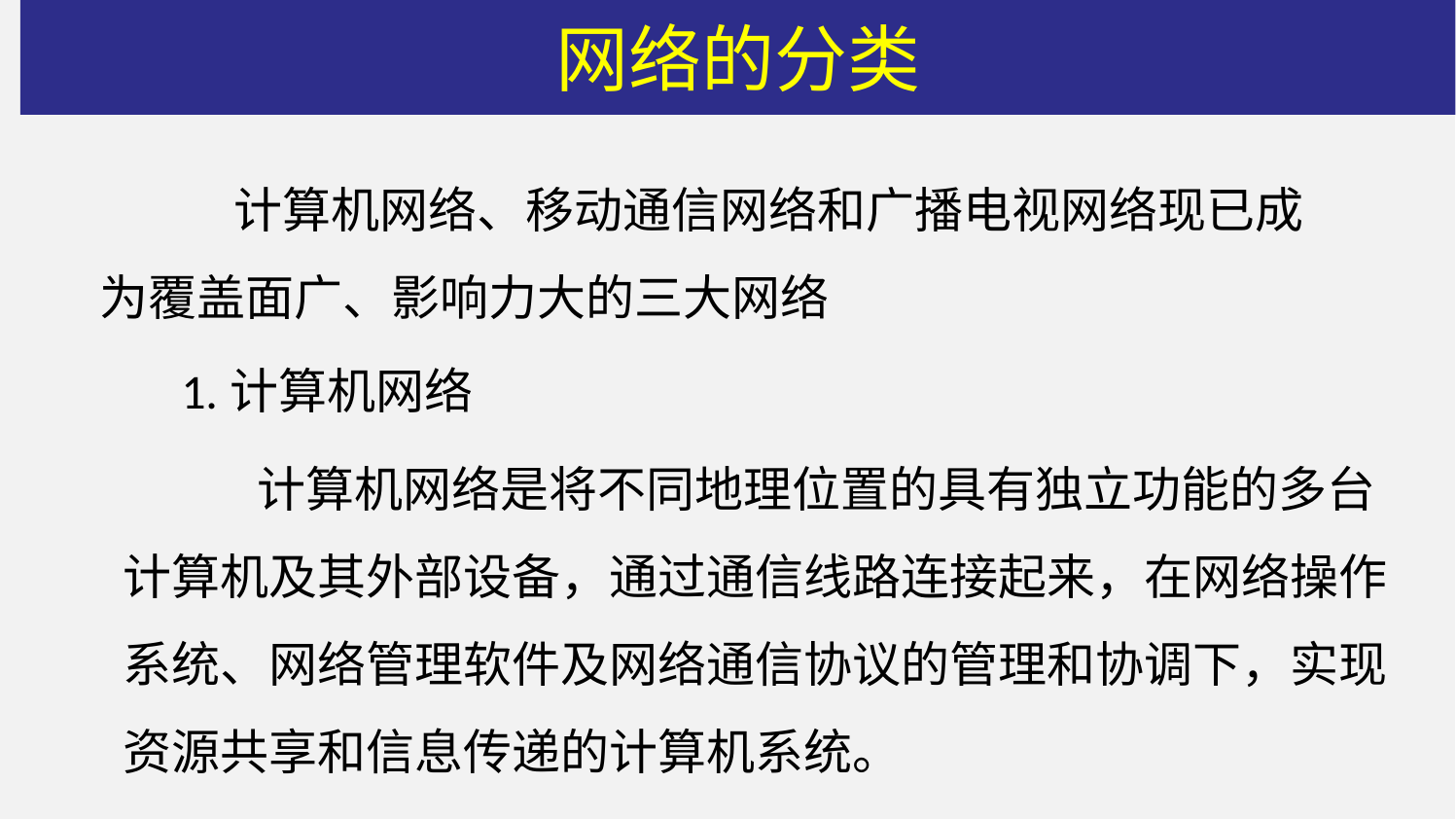

# 网络的分类
         计算机网络、移动通信网络和广播电视网络现已成为覆盖面广、影响力大的三大网络
1.计算机网络
         计算机网络是将不同地理位置的具有独立功能的多台计算机及其外部设备，通过通信线路连接起来，在网络操作系统、网络管理软件及网络通信协议的管理和协调下，实现资源共享和信息传递的计算机系统。